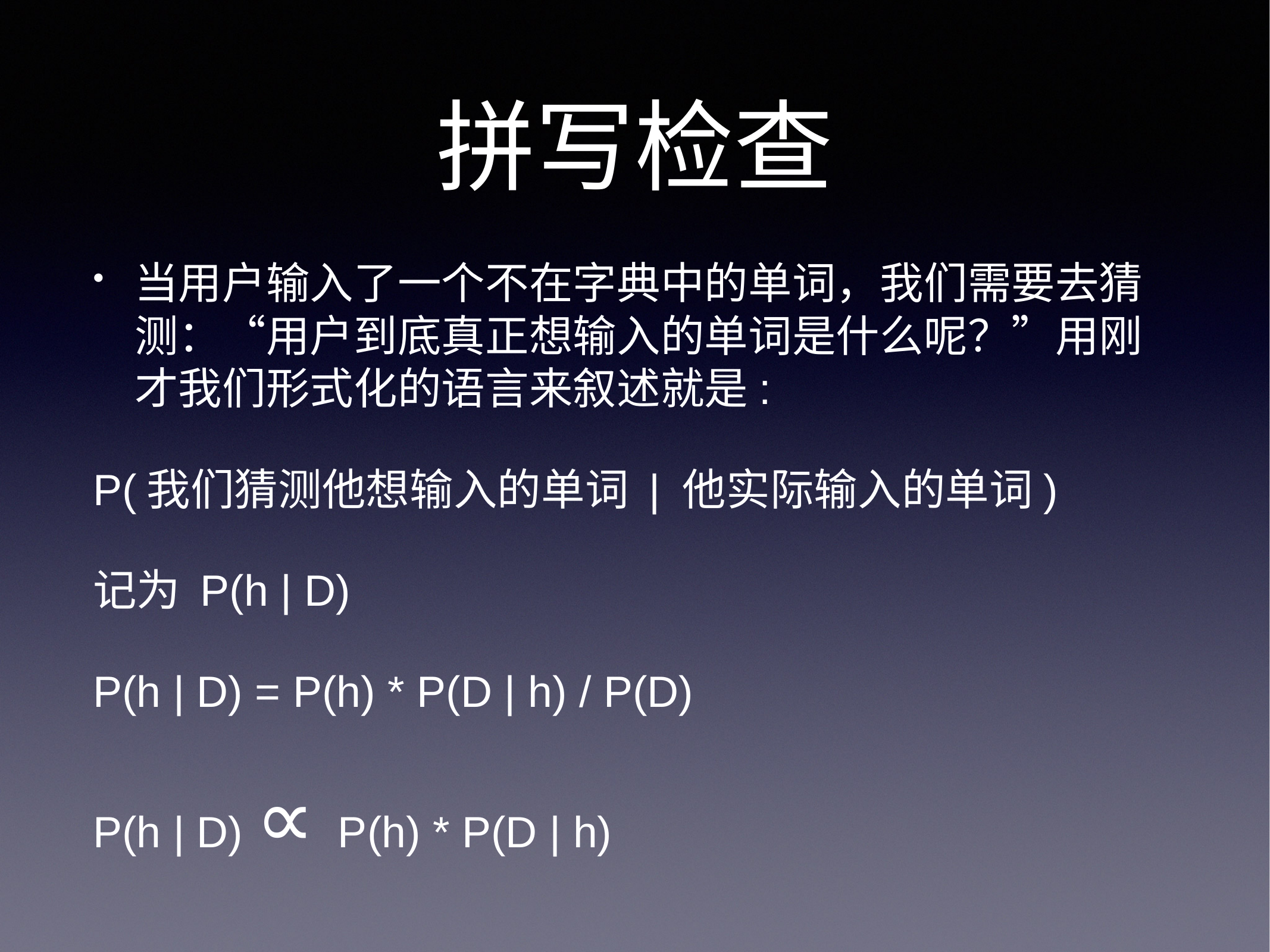

# 拼写检查
当用户输入了一个不在字典中的单词，我们需要去猜测：“用户到底真正想输入的单词是什么呢？”用刚才我们形式化的语言来叙述就是:
P(我们猜测他想输入的单词 | 他实际输入的单词)
记为 P(h | D)
P(h | D) = P(h) * P(D | h) / P(D)
P(h | D) ∝ P(h) * P(D | h)